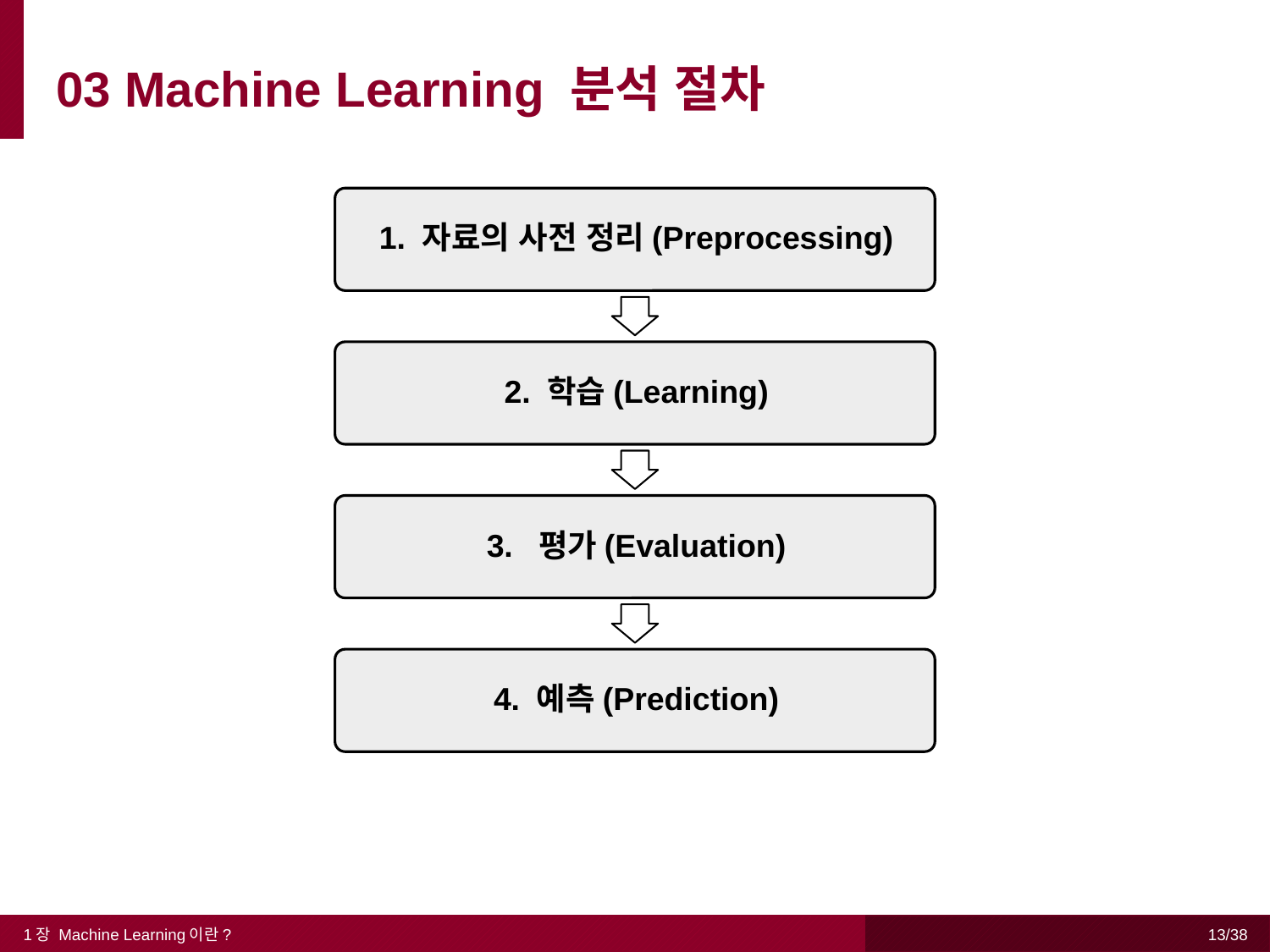

03 Machine Learning 분석 절차
1. 자료의 사전 정리(Preprocessing)

2. 학습(Learning)

3.  평가(Evaluation)

4. 예측(Prediction)
1장 Machine Learning이란?
13/38